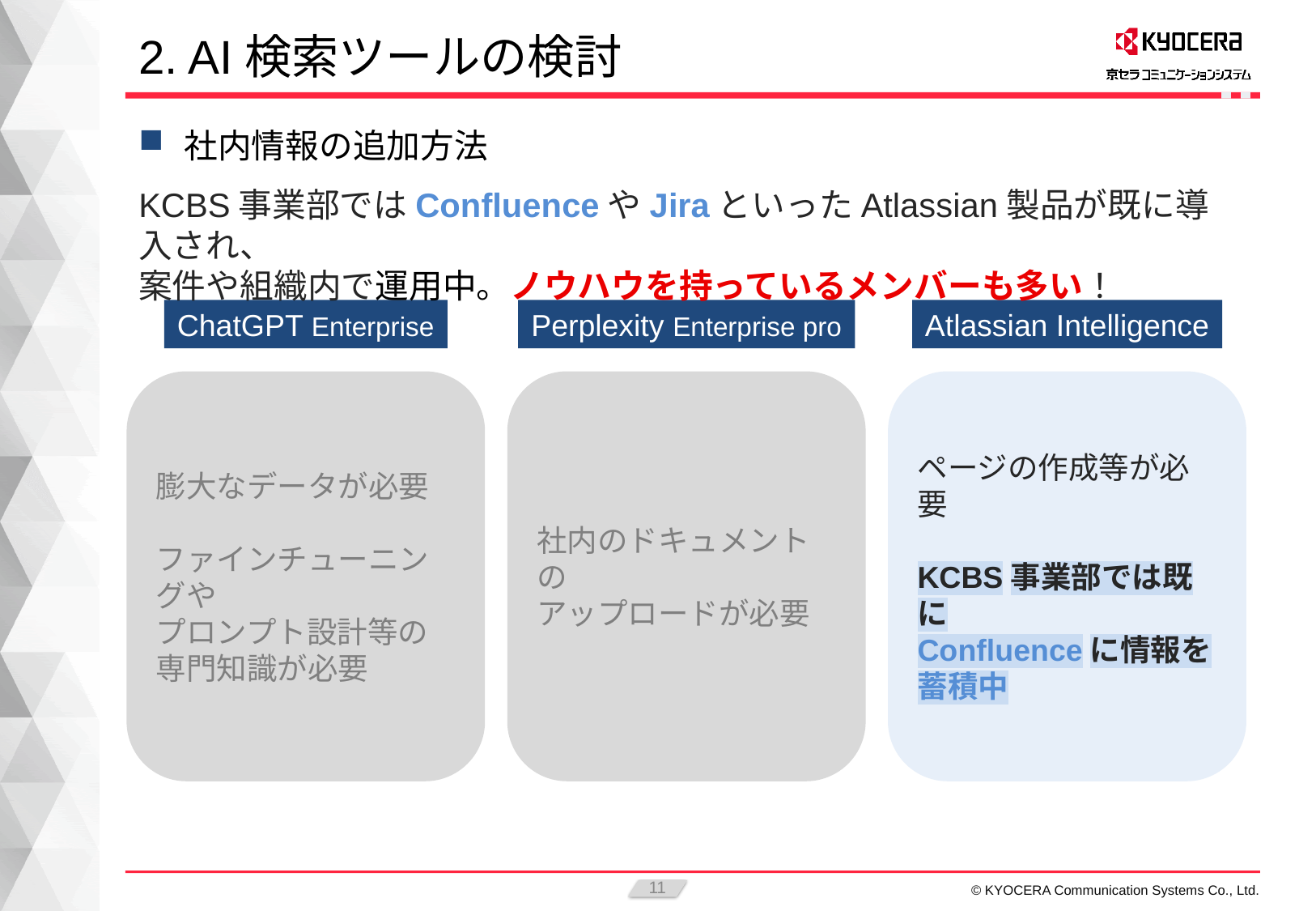

# 2. AI検索ツールの検討
社内情報の追加方法
KCBS事業部ではConfluenceやJiraといったAtlassian製品が既に導入され、
案件や組織内で運用中。ノウハウを持っているメンバーも多い！
ChatGPT Enterprise
Perplexity Enterprise pro
Atlassian Intelligence
ページの作成等が必要

KCBS事業部では既に
Confluenceに情報を
蓄積中
膨大なデータが必要

ファインチューニングや
プロンプト設計等の
専門知識が必要
社内のドキュメントの
アップロードが必要
11